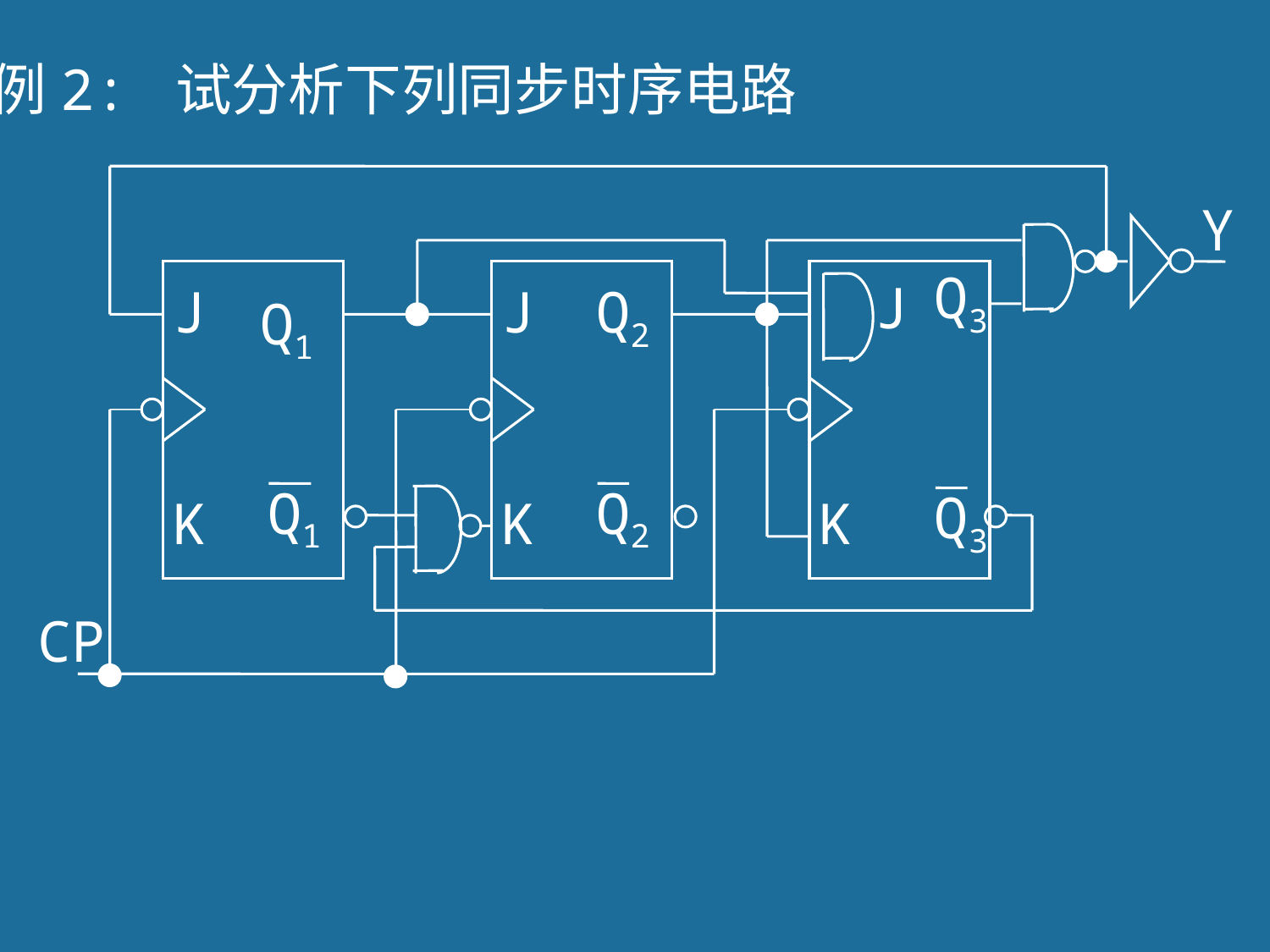

例2: 试分析下列同步时序电路

Y

Q3

J
J
J
Q2
Q1

Q1
Q2
Q3
K
K
K

CP

22